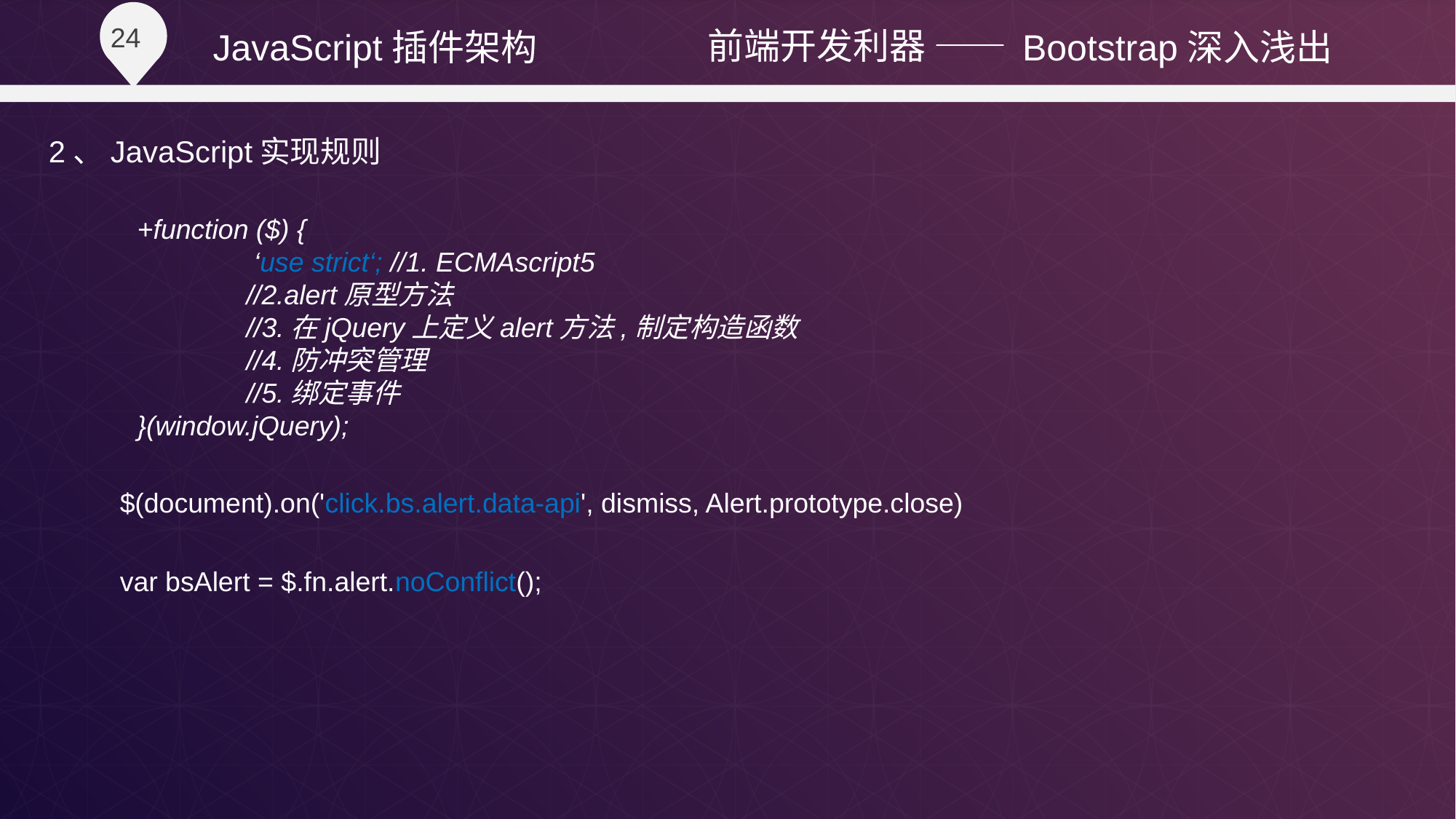

JavaScript插件架构
2、JavaScript实现规则
+function ($) {
	 ‘use strict‘; //1. ECMAscript5
	//2.alert原型方法
	//3.在jQuery上定义alert方法,制定构造函数
	//4.防冲突管理
	//5.绑定事件
}(window.jQuery);
$(document).on('click.bs.alert.data-api', dismiss, Alert.prototype.close)
var bsAlert = $.fn.alert.noConflict();